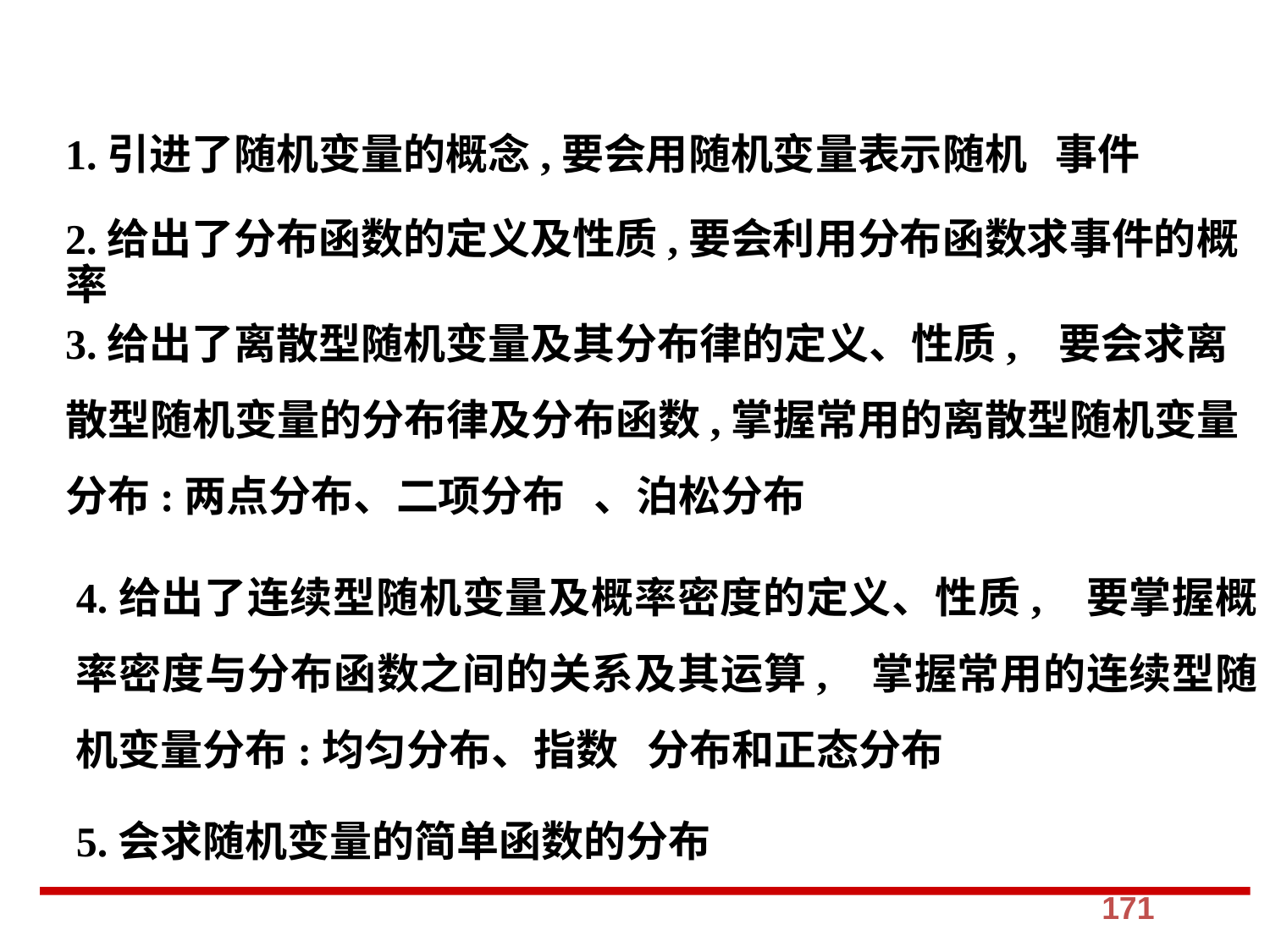

1.引进了随机变量的概念,要会用随机变量表示随机   事件
2.给出了分布函数的定义及性质,要会利用分布函数求事件的概率
3.给出了离散型随机变量及其分布律的定义、性质,   要会求离散型随机变量的分布律及分布函数,掌握常用的离散型随机变量分布:两点分布、二项分布   、泊松分布
4.给出了连续型随机变量及概率密度的定义、性质,   要掌握概率密度与分布函数之间的关系及其运算,   掌握常用的连续型随机变量分布:均匀分布、指数   分布和正态分布
5.会求随机变量的简单函数的分布
171